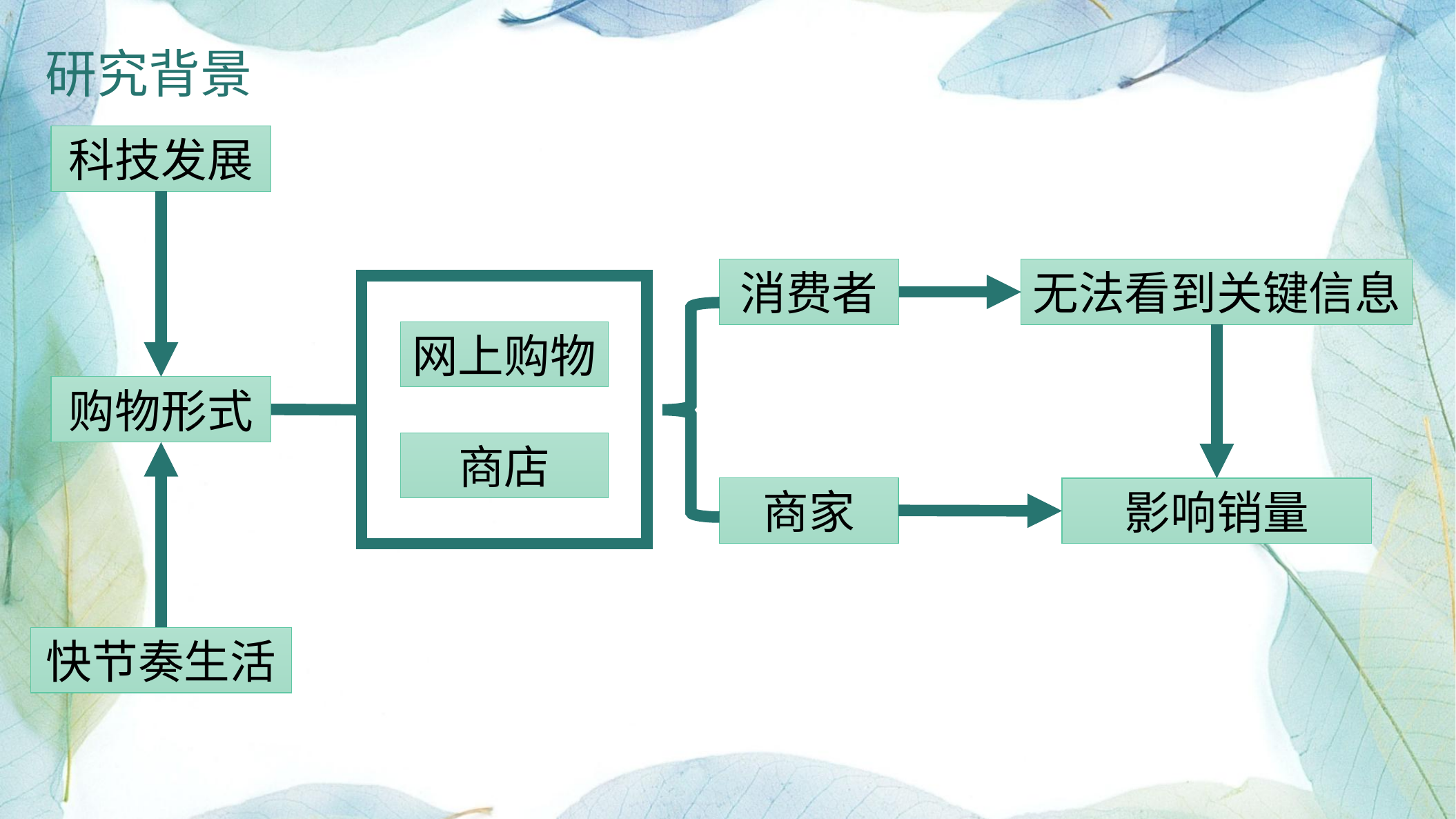

研究背景
科技发展
无法看到关键信息
消费者

网上购物
购物形式
商店
商家
影响销量
快节奏生活